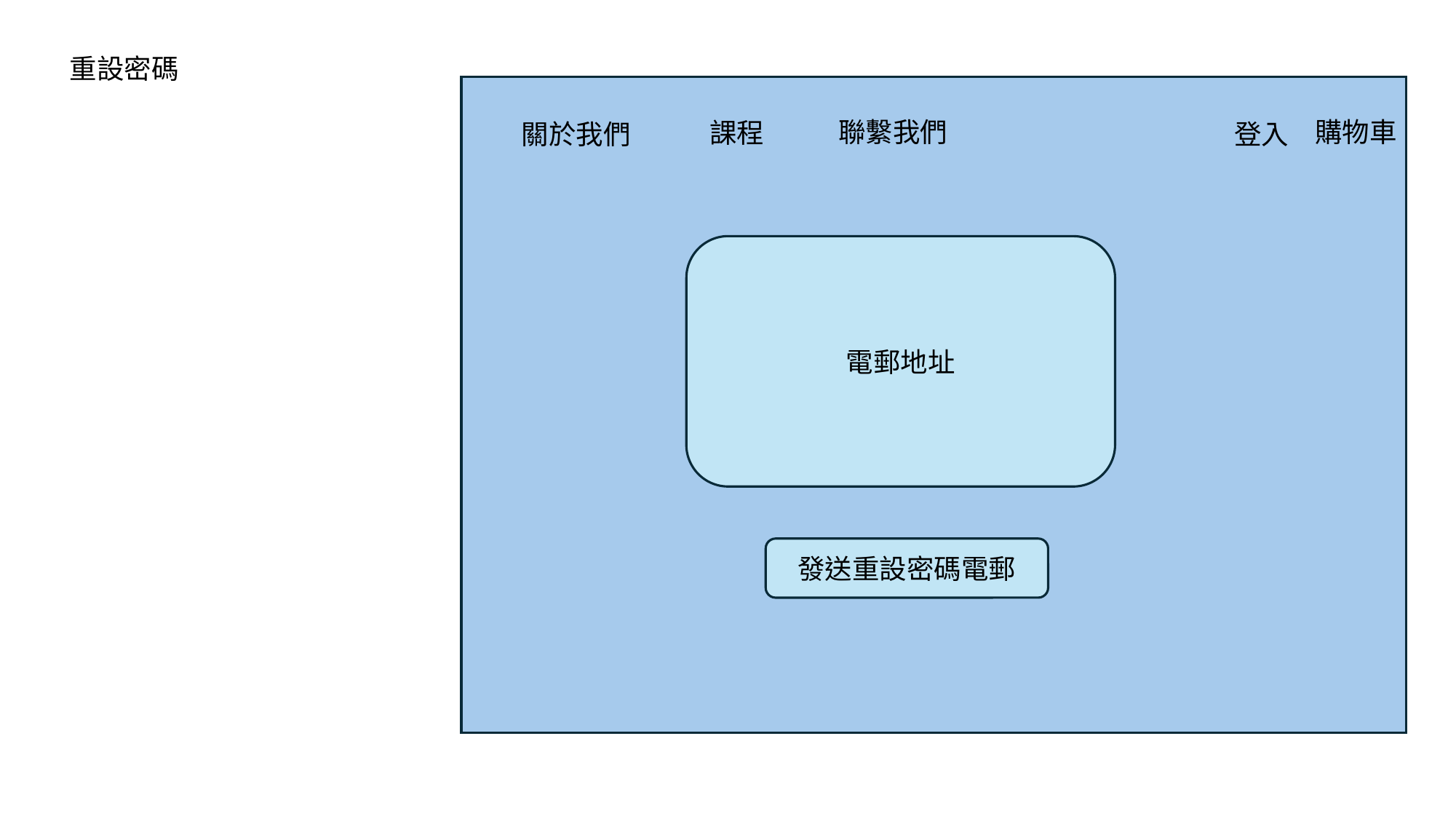

重設密碼

課程
關於我們
聯繫我們
購物車
登入
電郵地址
發送重設密碼電郵